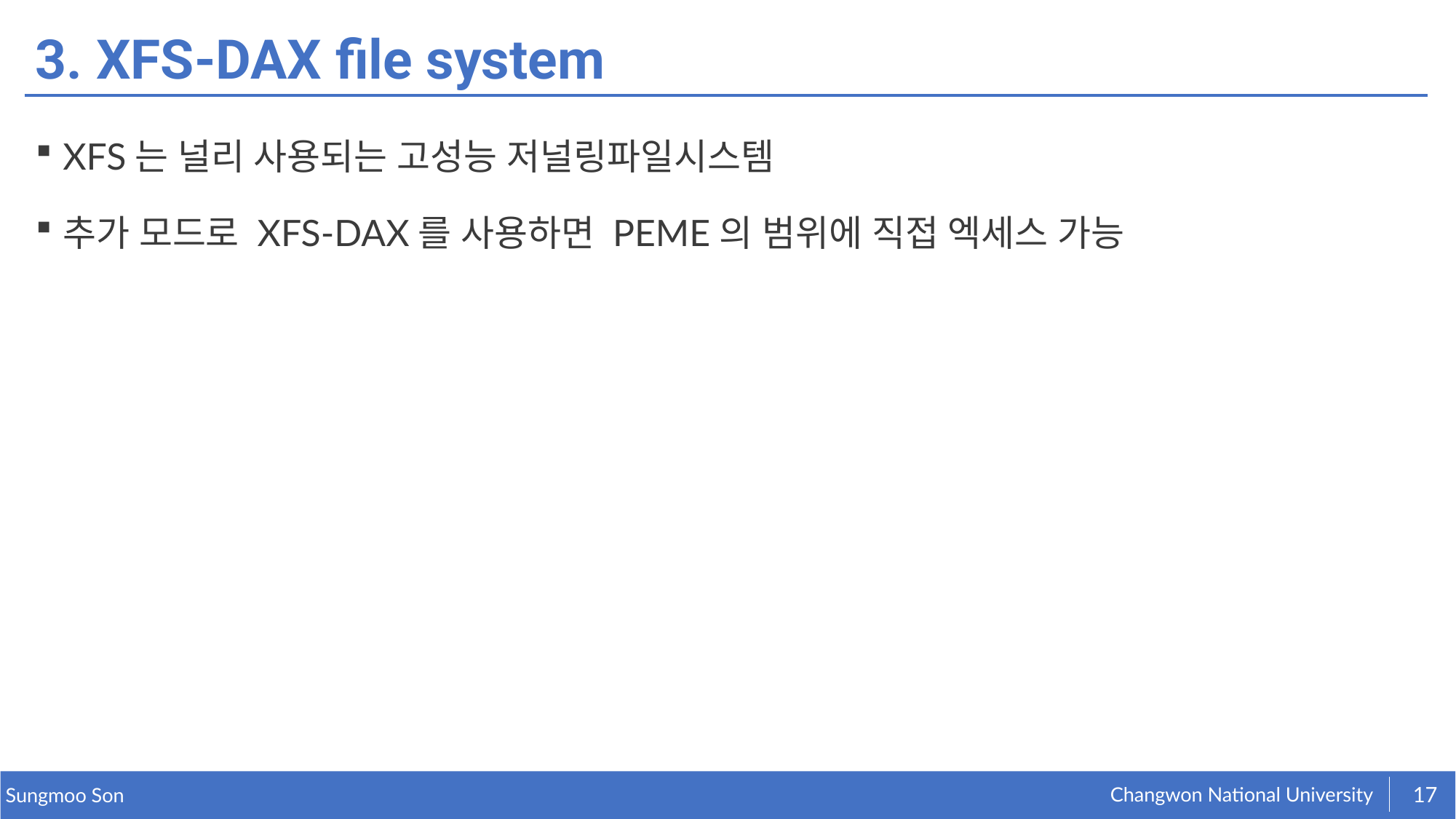

# 3. XFS-DAX file system
XFS는 널리 사용되는 고성능 저널링파일시스템
추가 모드로 XFS-DAX를 사용하면 PEME의 범위에 직접 엑세스 가능

17